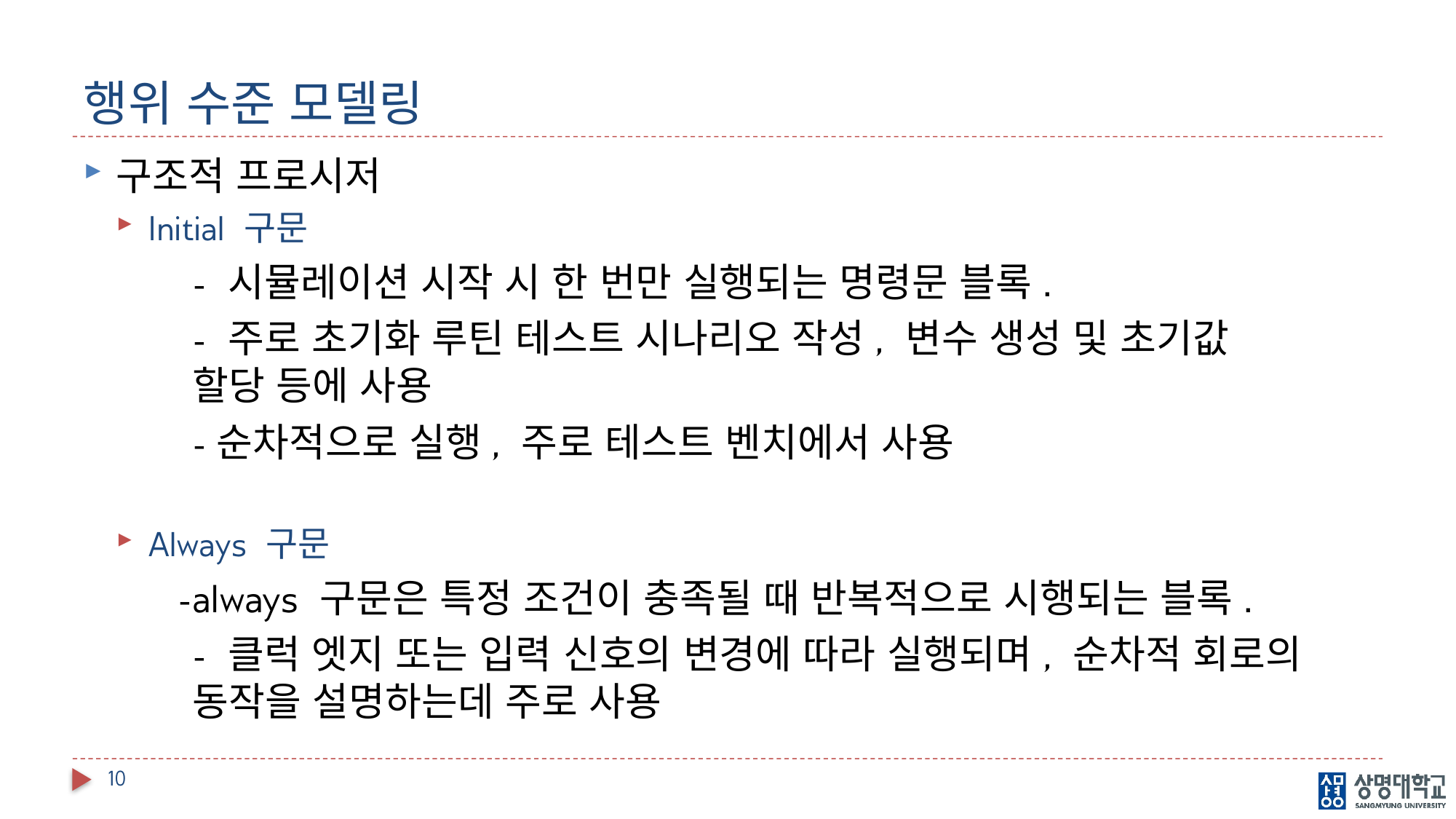

# 행위 수준 모델링

구조적 프로시저
Initial 구문
	- 시뮬레이션 시작 시 한 번만 실행되는 명령문 블록.
	- 주로 초기화 루틴 테스트 시나리오 작성, 변수 생성 및 초기값 	  	할당 등에 사용
	-순차적으로 실행, 주로 테스트 벤치에서 사용

Always 구문
        -always 구문은 특정 조건이 충족될 때 반복적으로 시행되는 블록.
	- 클럭 엣지 또는 입력 신호의 변경에 따라 실행되며, 순차적 회로의	동작을 설명하는데 주로 사용

10